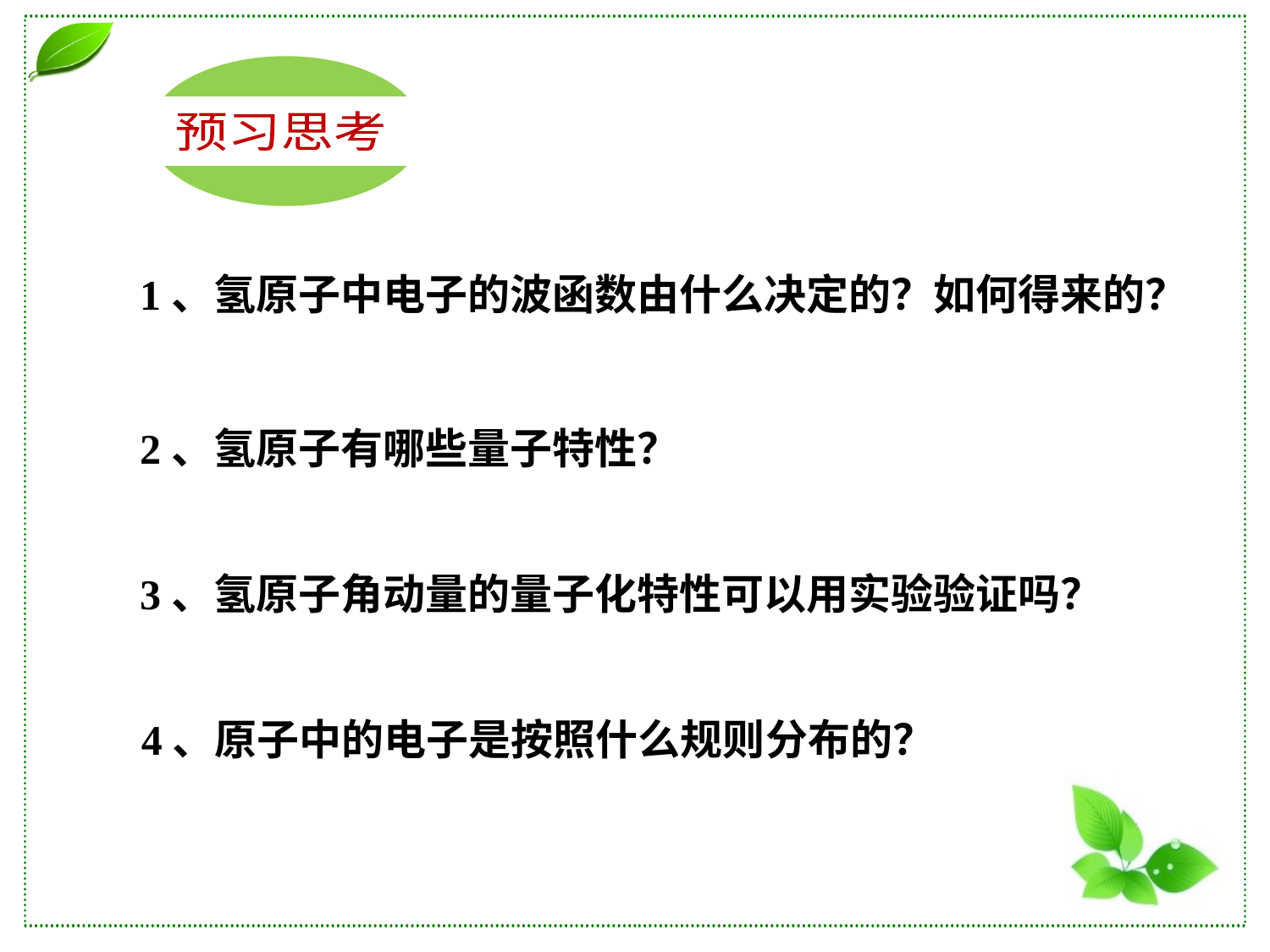

预习思考
1、氢原子中电子的波函数由什么决定的？如何得来的？
2、氢原子有哪些量子特性？
3、氢原子角动量的量子化特性可以用实验验证吗？
4、原子中的电子是按照什么规则分布的？